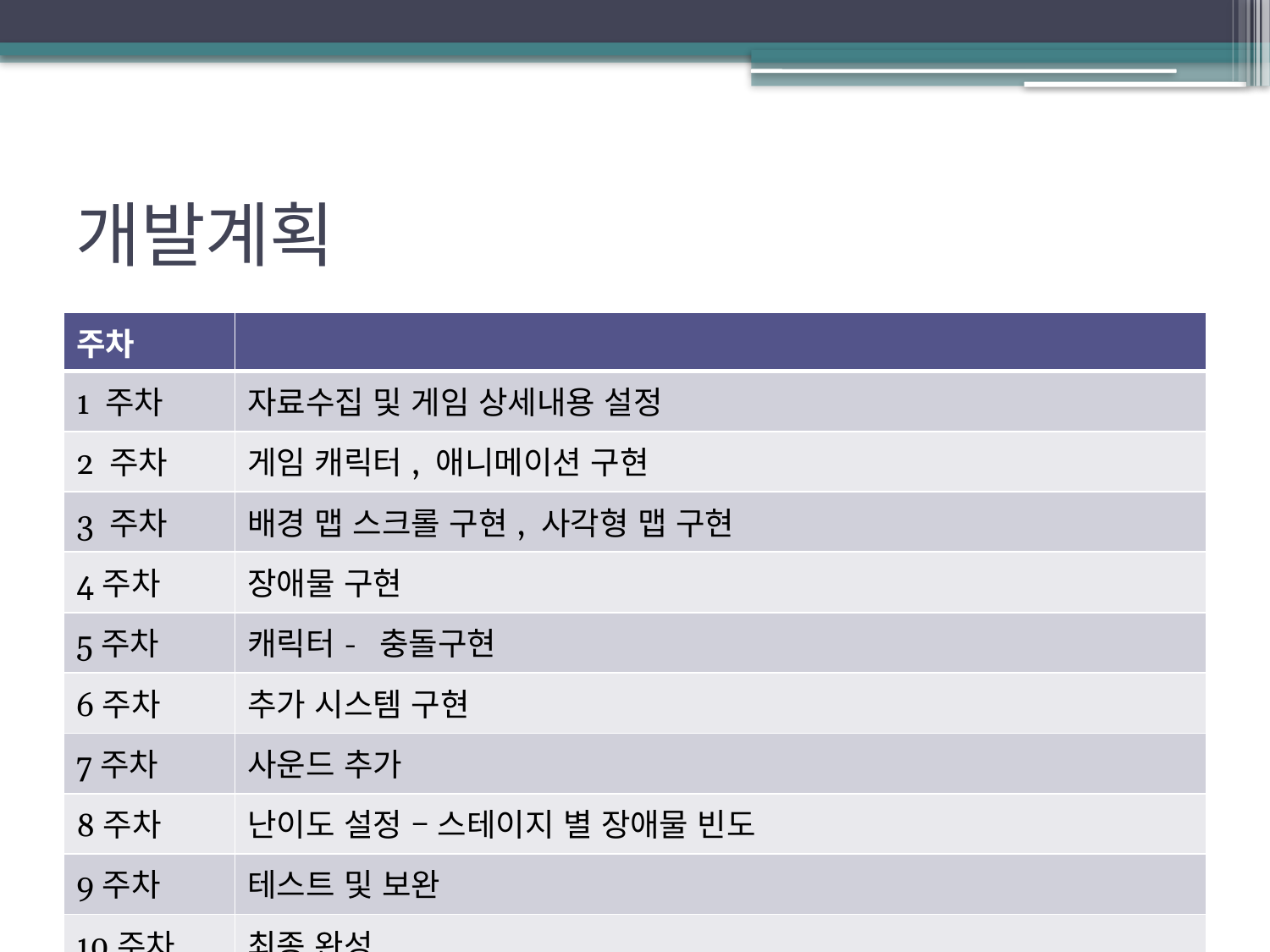

# 개발계획
| 주차 |  |
| --- | --- |
| 1 주차 | 자료수집 및 게임 상세내용 설정 |
| 2 주차 | 게임 캐릭터, 애니메이션 구현 |
| 3 주차 | 배경 맵 스크롤 구현, 사각형 맵 구현 |
| 4주차 | 장애물 구현 |
| 5주차 | 캐릭터- 충돌구현 |
| 6주차 | 추가 시스템 구현 |
| 7주차 | 사운드 추가 |
| 8주차 | 난이도 설정 – 스테이지 별 장애물 빈도 |
| 9주차 | 테스트 및 보완 |
| 10주차 | 최종 완성 |